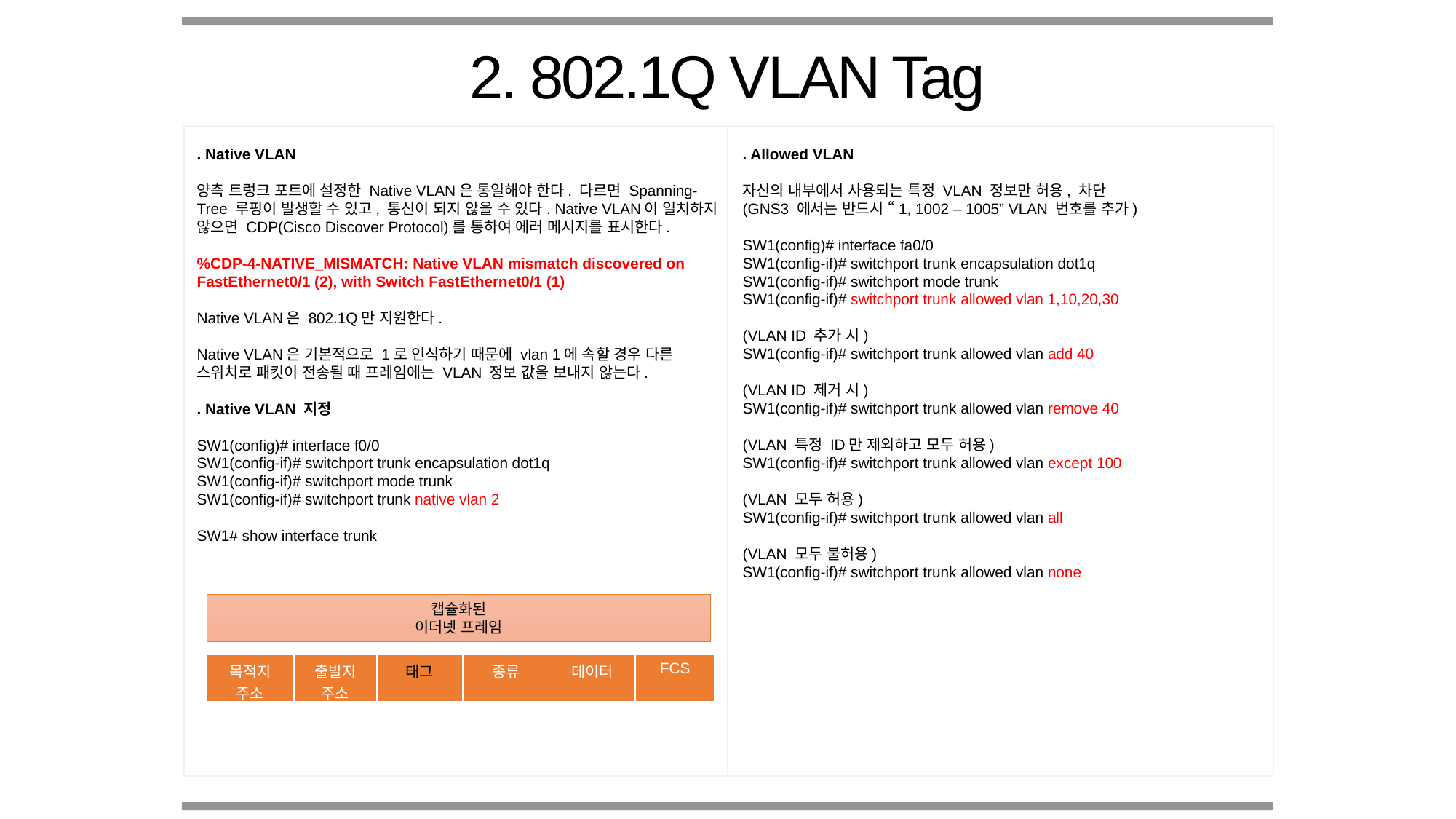

Part 01

2. 802.1Q VLAN Tag

. Allowed VLAN

자신의 내부에서 사용되는 특정 VLAN 정보만 허용, 차단
(GNS3 에서는 반드시 “1, 1002 – 1005” VLAN 번호를 추가)

SW1(config)# interface fa0/0
SW1(config-if)# switchport trunk encapsulation dot1q
SW1(config-if)# switchport mode trunk
SW1(config-if)# switchport trunk allowed vlan 1,10,20,30

(VLAN ID 추가 시)
SW1(config-if)# switchport trunk allowed vlan add 40

(VLAN ID 제거 시)
SW1(config-if)# switchport trunk allowed vlan remove 40

(VLAN 특정 ID만 제외하고 모두 허용)
SW1(config-if)# switchport trunk allowed vlan except 100

(VLAN 모두 허용)
SW1(config-if)# switchport trunk allowed vlan all

(VLAN 모두 불허용)
SW1(config-if)# switchport trunk allowed vlan none

. Native VLAN

양측 트렁크 포트에 설정한 Native VLAN은 통일해야 한다. 다르면 Spanning-Tree 루핑이 발생할 수 있고, 통신이 되지 않을 수 있다. Native VLAN이 일치하지 않으면 CDP(Cisco Discover Protocol)를 통하여 에러 메시지를 표시한다.

%CDP-4-NATIVE_MISMATCH: Native VLAN mismatch discovered on FastEthernet0/1 (2), with Switch FastEthernet0/1 (1)

Native VLAN은 802.1Q만 지원한다.

Native VLAN은 기본적으로 1로 인식하기 때문에 vlan 1에 속할 경우 다른 스위치로 패킷이 전송될 때 프레임에는 VLAN 정보 값을 보내지 않는다.

. Native VLAN 지정

SW1(config)# interface f0/0
SW1(config-if)# switchport trunk encapsulation dot1q
SW1(config-if)# switchport mode trunk
SW1(config-if)# switchport trunk native vlan 2

SW1# show interface trunk
캡슐화된
이더넷 프레임
| 목적지 주소 | 출발지 주소 | 태그 | 종류 | 데이터 | FCS |
| --- | --- | --- | --- | --- | --- |